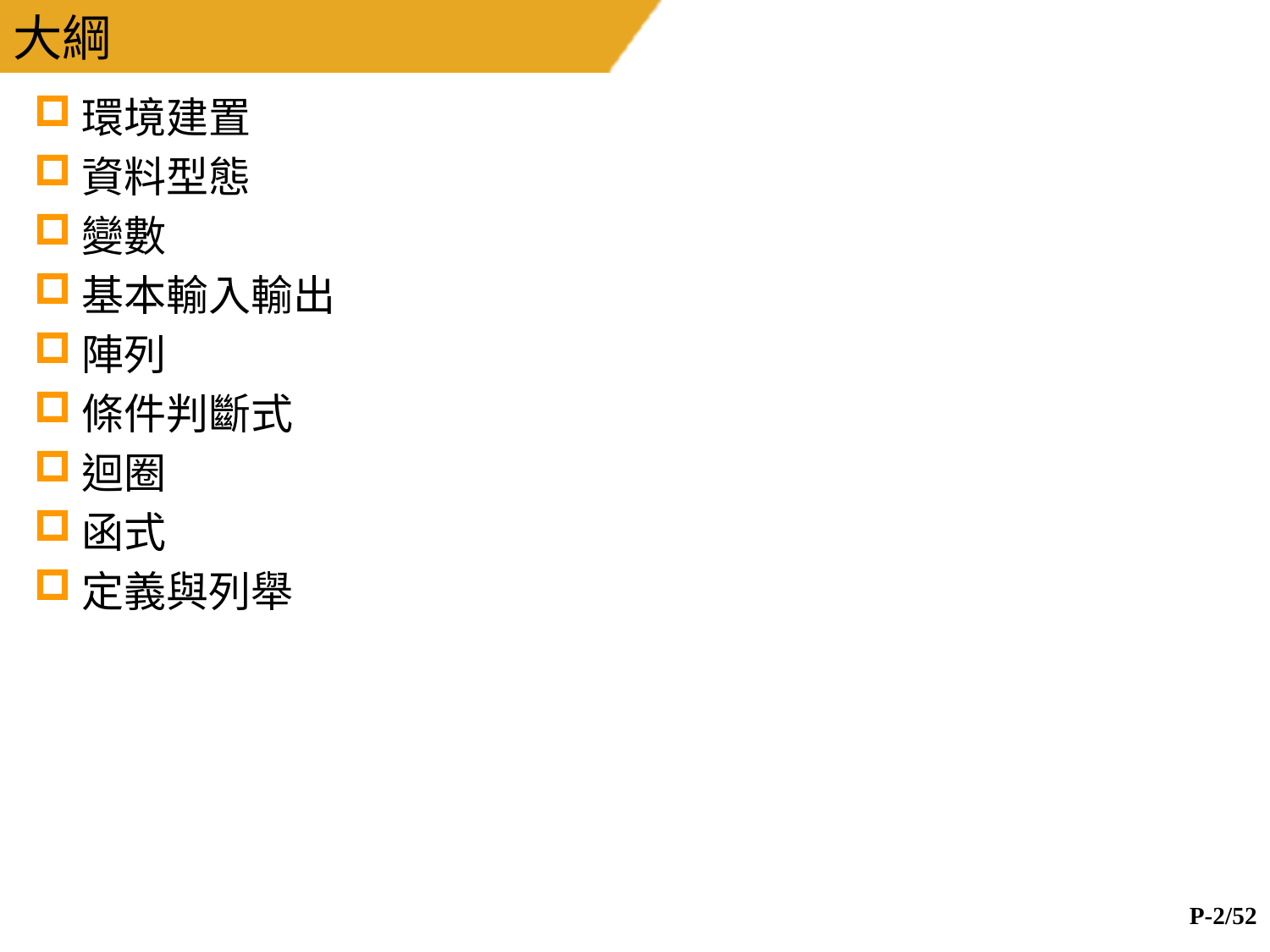

# 大綱
環境建置
資料型態
變數
基本輸入輸出
陣列
條件判斷式
迴圈
函式
定義與列舉

P-2/52